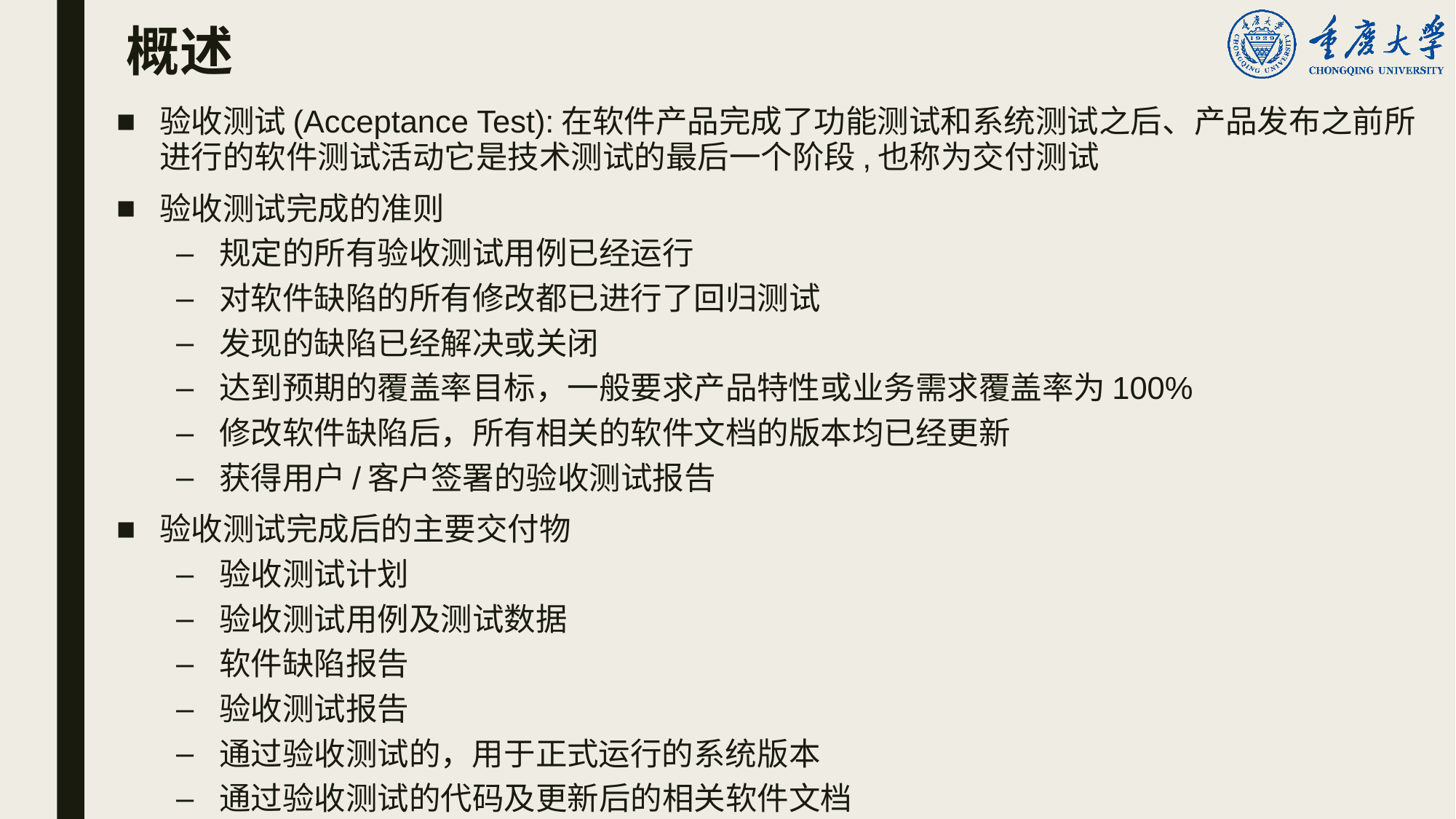

# 概述
验收测试(Acceptance Test):在软件产品完成了功能测试和系统测试之后、产品发布之前所进行的软件测试活动它是技术测试的最后一个阶段,也称为交付测试
验收测试完成的准则
规定的所有验收测试用例已经运行
对软件缺陷的所有修改都已进行了回归测试
发现的缺陷已经解决或关闭
达到预期的覆盖率目标，一般要求产品特性或业务需求覆盖率为100%
修改软件缺陷后，所有相关的软件文档的版本均已经更新
获得用户/客户签署的验收测试报告
验收测试完成后的主要交付物
验收测试计划
验收测试用例及测试数据
软件缺陷报告
验收测试报告
通过验收测试的，用于正式运行的系统版本
通过验收测试的代码及更新后的相关软件文档